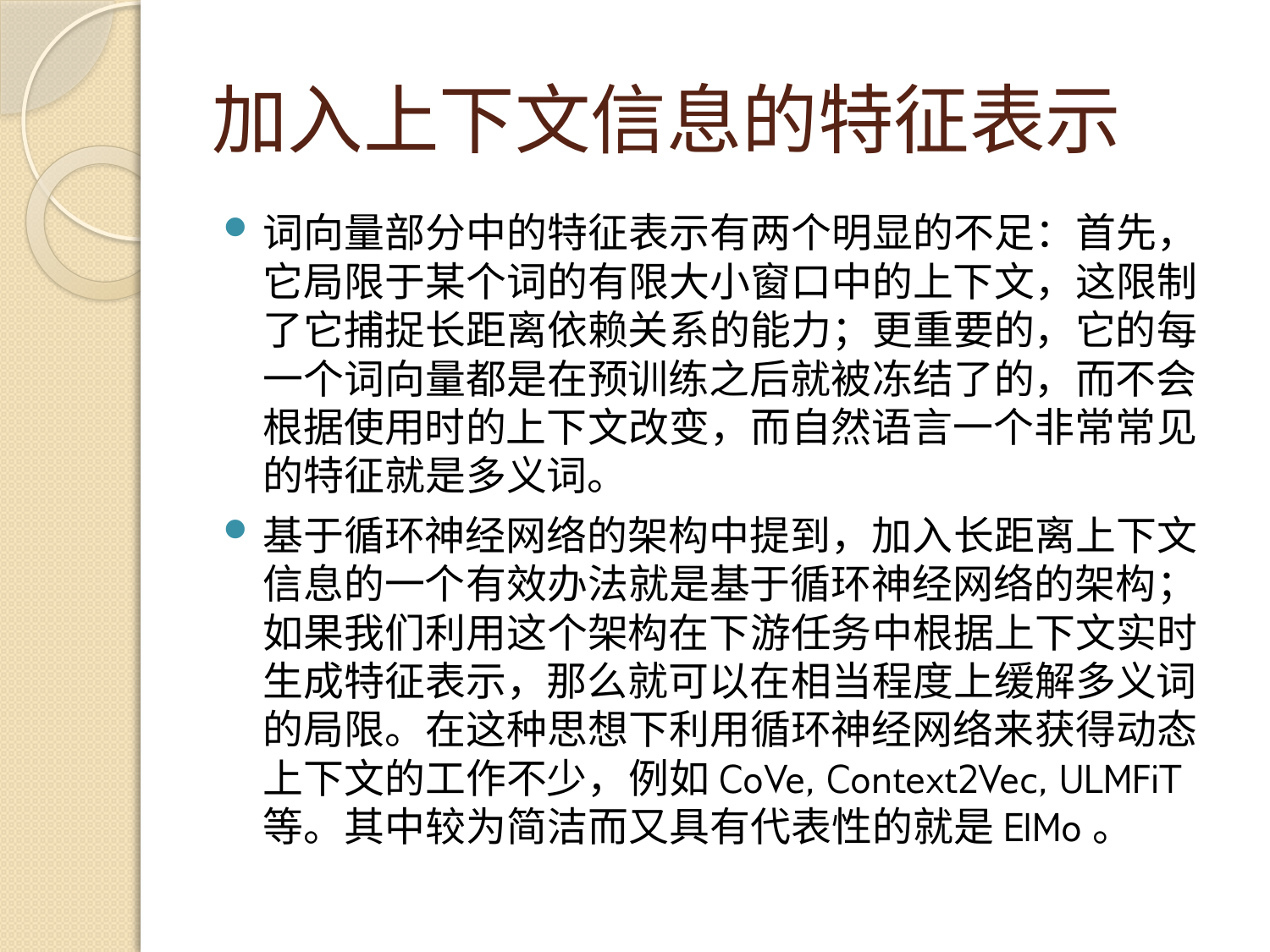

# 加入上下文信息的特征表示
词向量部分中的特征表示有两个明显的不足：首先，它局限于某个词的有限大小窗口中的上下文，这限制了它捕捉长距离依赖关系的能力；更重要的，它的每一个词向量都是在预训练之后就被冻结了的，而不会根据使用时的上下文改变，而自然语言一个非常常见的特征就是多义词。
基于循环神经网络的架构中提到，加入长距离上下文信息的一个有效办法就是基于循环神经网络的架构；如果我们利用这个架构在下游任务中根据上下文实时生成特征表示，那么就可以在相当程度上缓解多义词的局限。在这种思想下利用循环神经网络来获得动态上下文的工作不少，例如CoVe, Context2Vec, ULMFiT等。其中较为简洁而又具有代表性的就是ElMo。